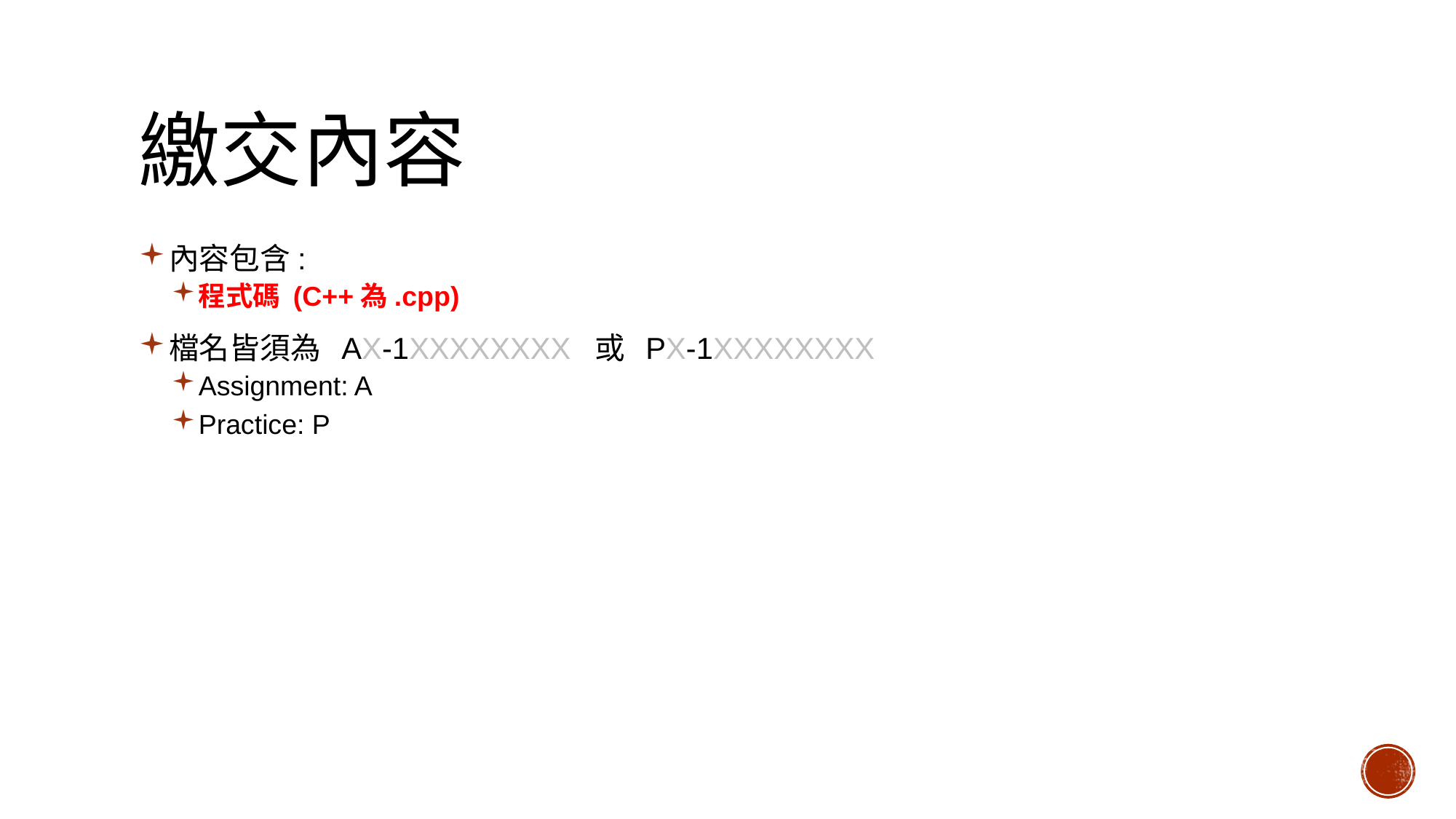

# 繳交內容
內容包含:
程式碼 (C++為.cpp)
檔名皆須為  AX-1XXXXXXXX  或  PX-1XXXXXXXX
Assignment: A
Practice: P